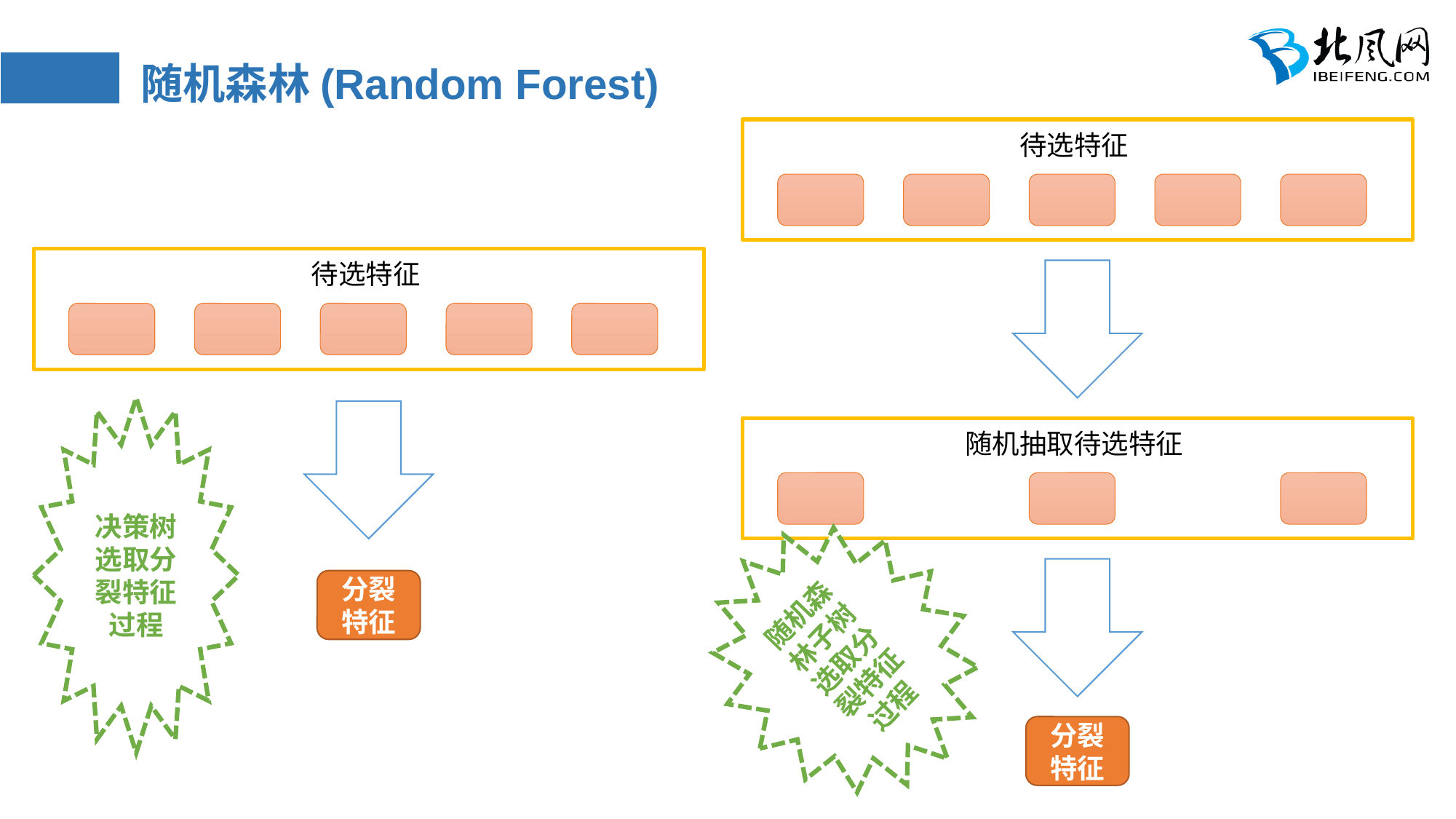

# 随机森林(Random Forest)
待选特征

待选特征

决策树选取分裂特征过程

随机抽取待选特征

随机森林子树选取分裂特征过程

分裂特征
分裂特征